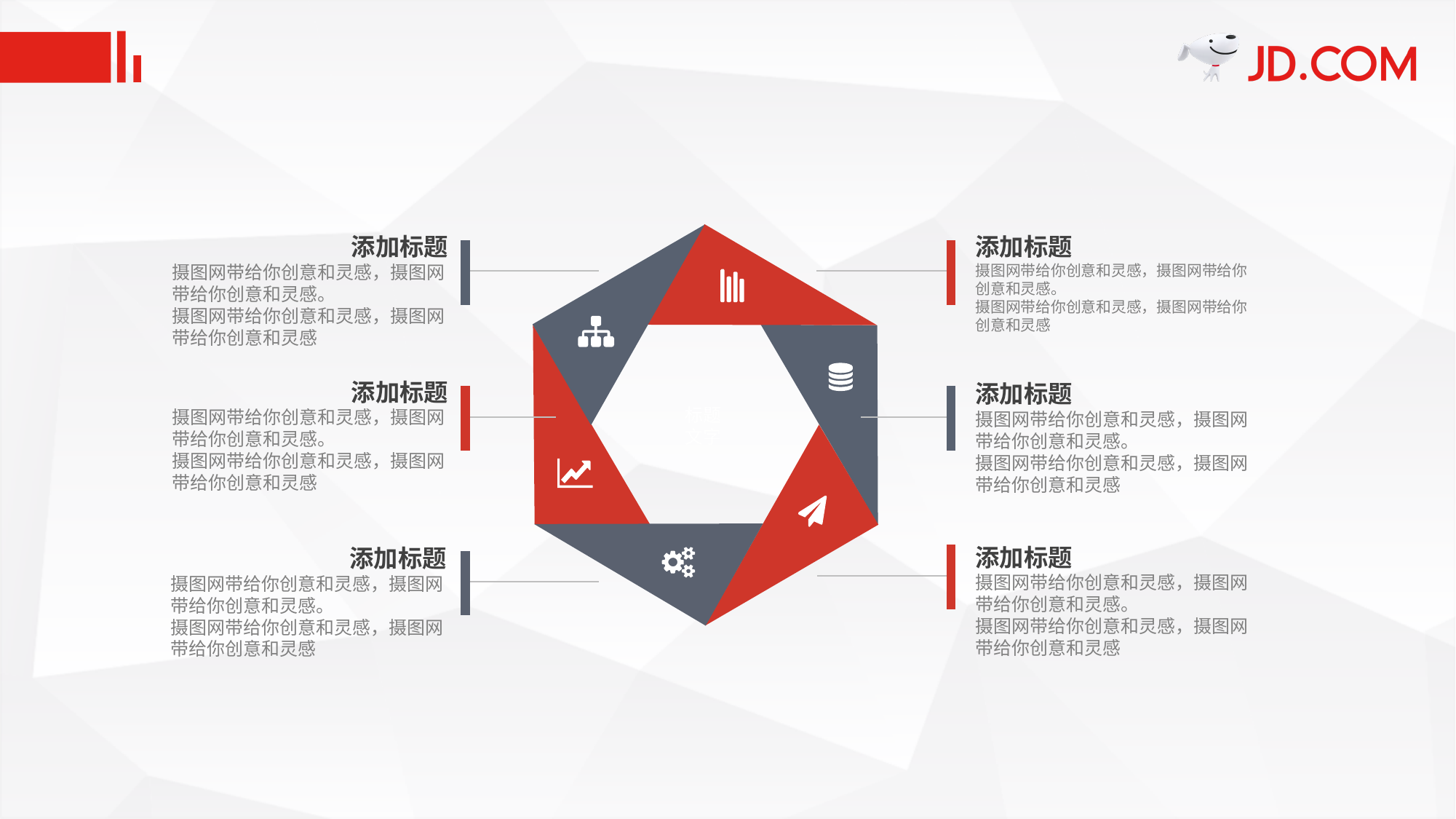

#

标题
文字

添加标题
摄图网带给你创意和灵感，摄图网带给你创意和灵感。
摄图网带给你创意和灵感，摄图网带给你创意和灵感

添加标题
摄图网带给你创意和灵感，摄图网带给你创意和灵感。
摄图网带给你创意和灵感，摄图网带给你创意和灵感
添加标题
摄图网带给你创意和灵感，摄图网带给你创意和灵感。
摄图网带给你创意和灵感，摄图网带给你创意和灵感
添加标题
摄图网带给你创意和灵感，摄图网带给你创意和灵感。
摄图网带给你创意和灵感，摄图网带给你创意和灵感
添加标题
摄图网带给你创意和灵感，摄图网带给你创意和灵感。
摄图网带给你创意和灵感，摄图网带给你创意和灵感
添加标题
摄图网带给你创意和灵感，摄图网带给你创意和灵感。
摄图网带给你创意和灵感，摄图网带给你创意和灵感